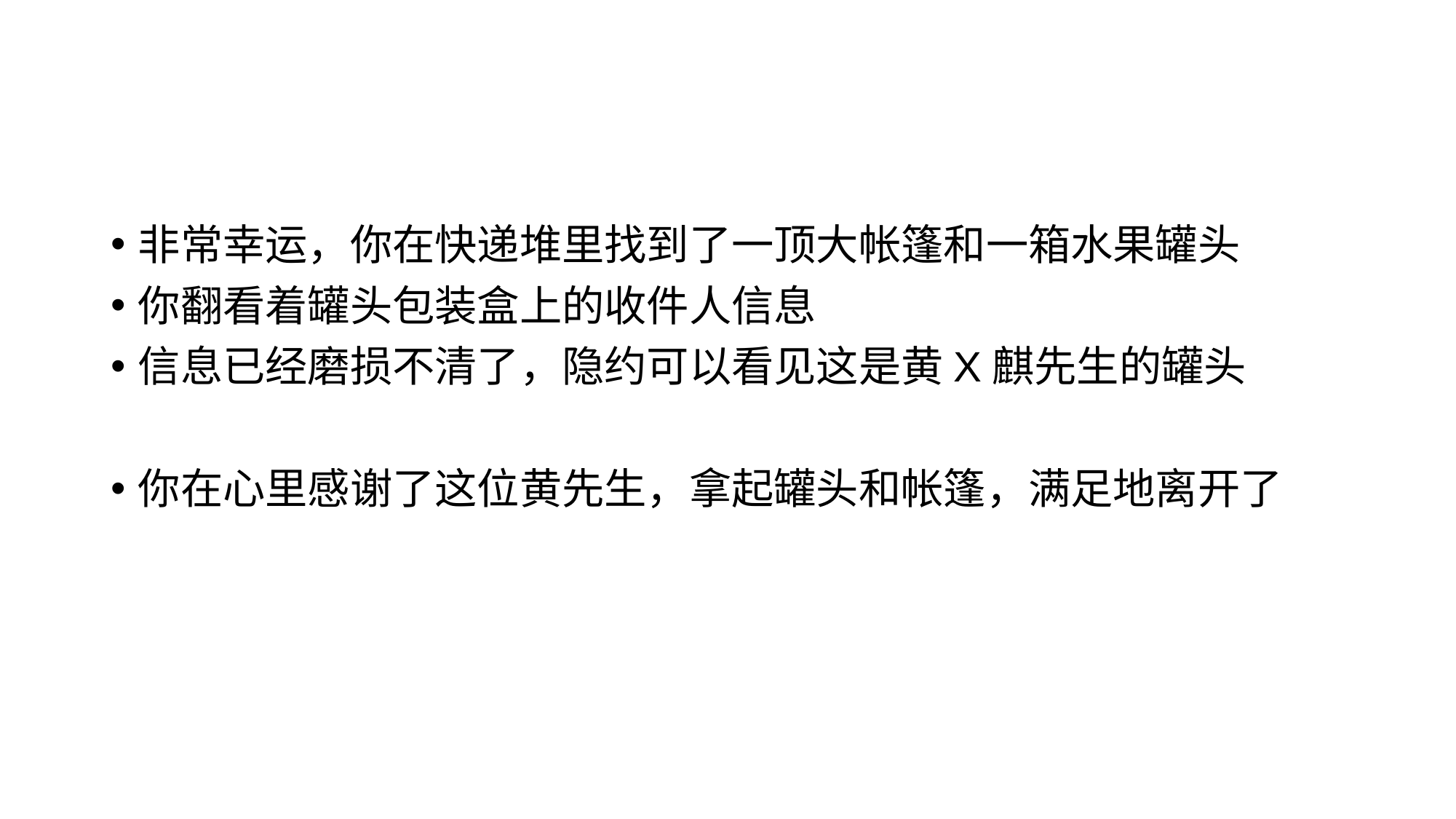

非常幸运，你在快递堆里找到了一顶大帐篷和一箱水果罐头
你翻看着罐头包装盒上的收件人信息
信息已经磨损不清了，隐约可以看见这是黄X麒先生的罐头

你在心里感谢了这位黄先生，拿起罐头和帐篷，满足地离开了